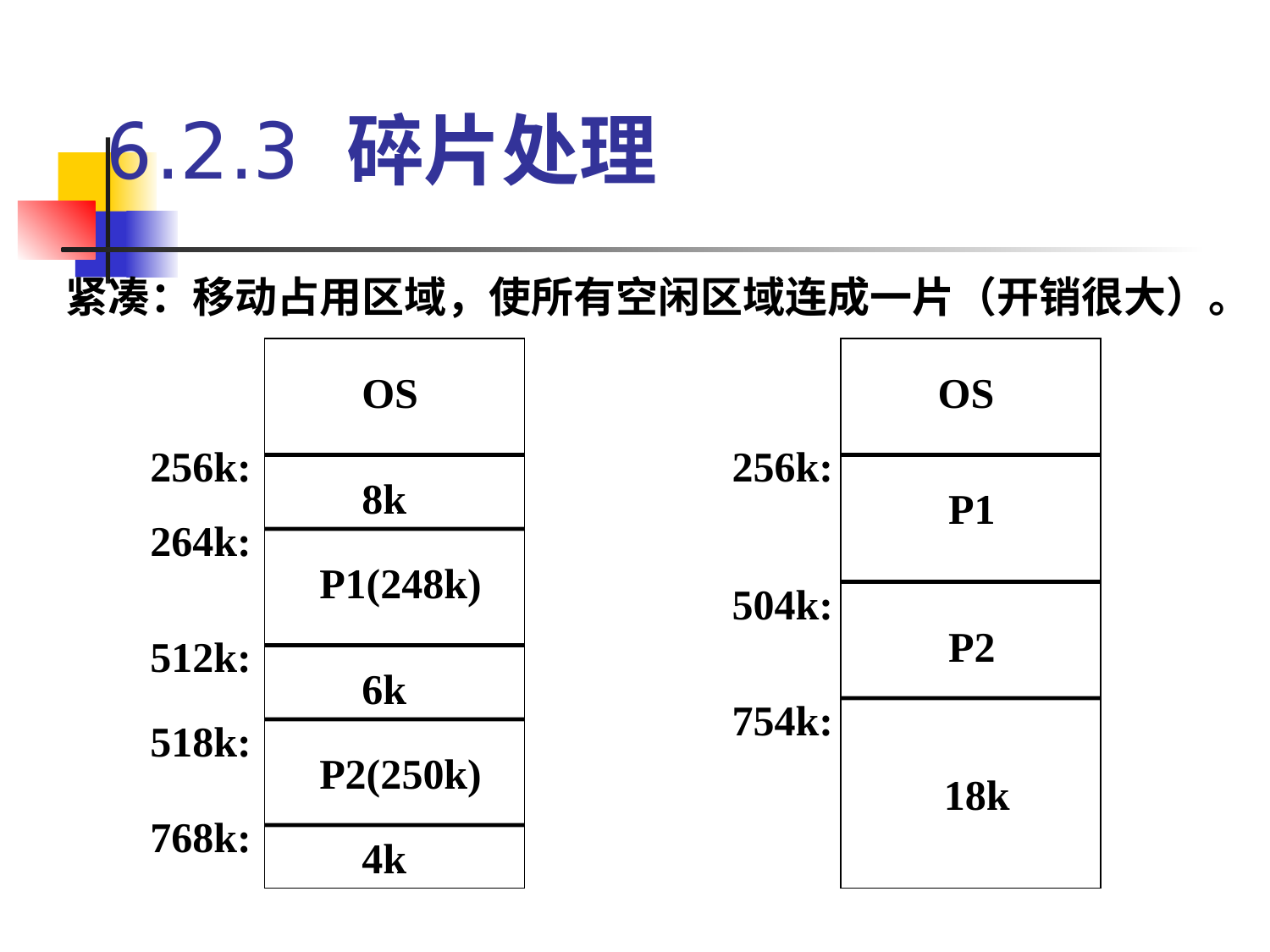

# 6.2.3 碎片处理
紧凑：移动占用区域，使所有空闲区域连成一片（开销很大）。

    OS

     P1

     P2

    OS
256k:
256k:

  8k
264k:

   P1(248k)
504k:
512k:

  6k
754k:
518k:

 P2(250k)
18k
768k:

  4k